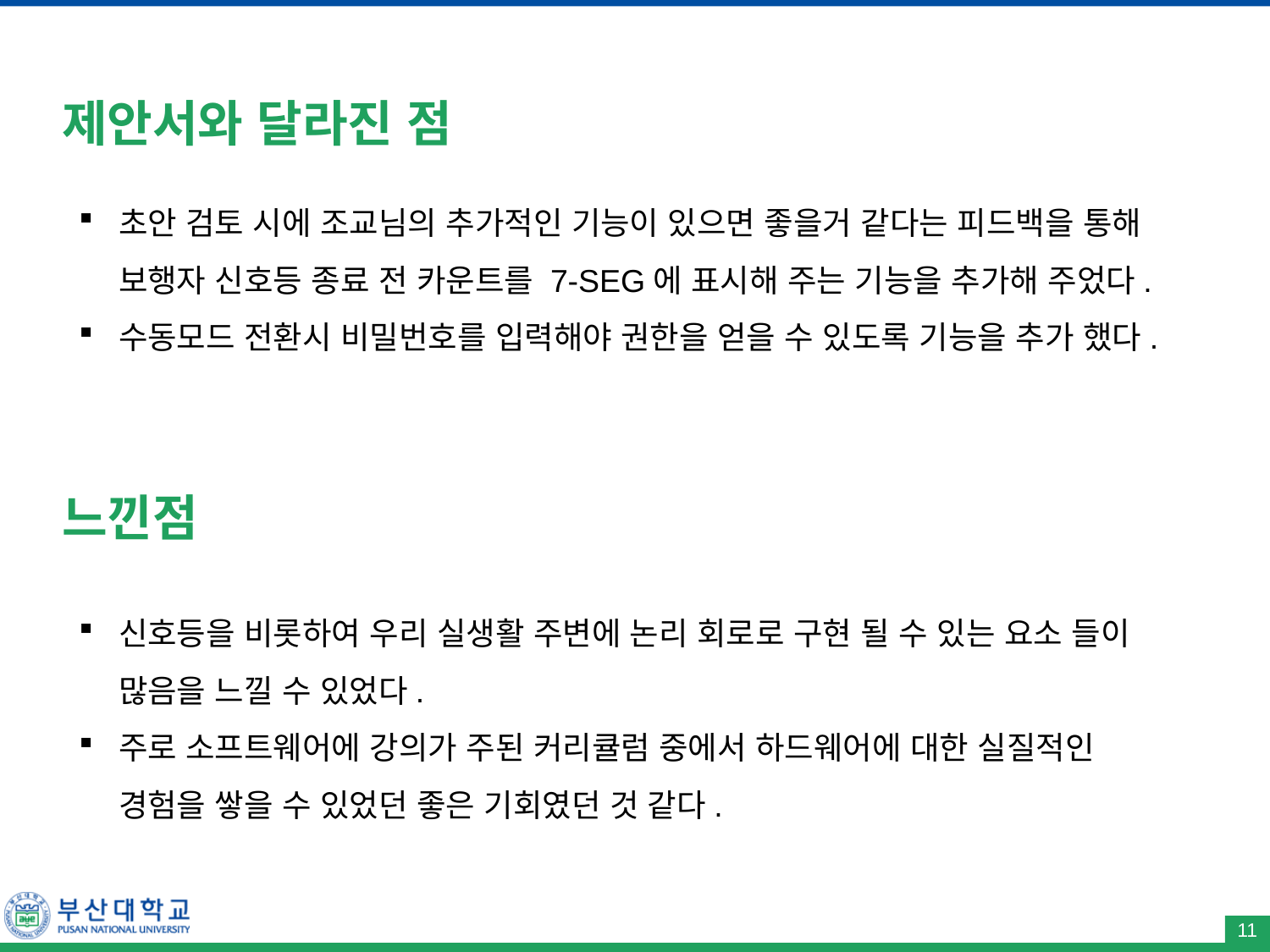

제안서와 달라진 점

초안 검토 시에 조교님의 추가적인 기능이 있으면 좋을거 같다는 피드백을 통해 보행자 신호등 종료 전 카운트를 7-SEG에 표시해 주는 기능을 추가해 주었다.
수동모드 전환시 비밀번호를 입력해야 권한을 얻을 수 있도록 기능을 추가 했다.
느낀점

신호등을 비롯하여 우리 실생활 주변에 논리 회로로 구현 될 수 있는 요소 들이 많음을 느낄 수 있었다.
주로 소프트웨어에 강의가 주된 커리큘럼 중에서 하드웨어에 대한 실질적인 경험을 쌓을 수 있었던 좋은 기회였던 것 같다.
11